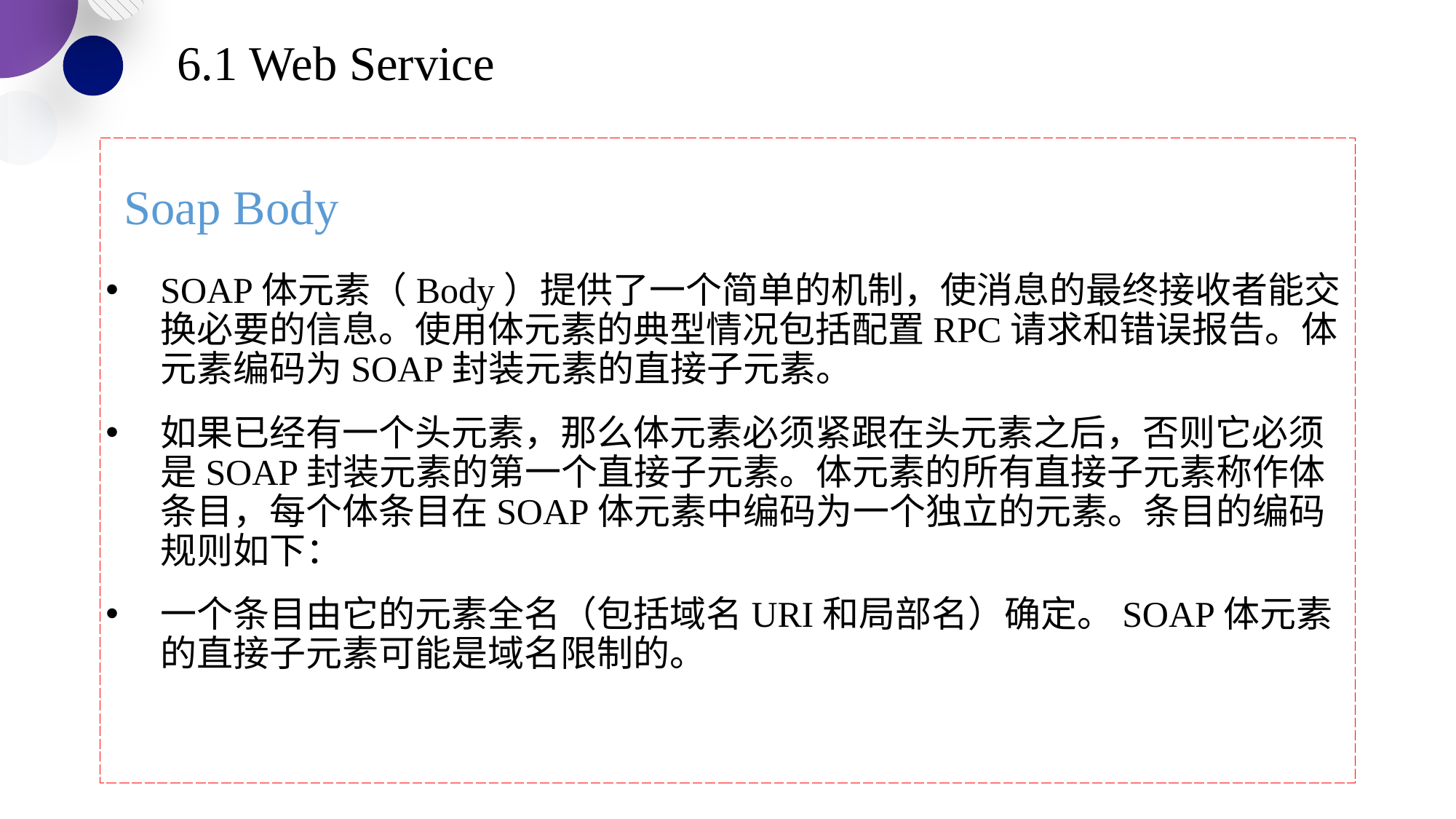

6.1 Web Service

SOAP体元素（Body）提供了一个简单的机制，使消息的最终接收者能交换必要的信息。使用体元素的典型情况包括配置RPC请求和错误报告。体元素编码为SOAP封装元素的直接子元素。
如果已经有一个头元素，那么体元素必须紧跟在头元素之后，否则它必须是SOAP封装元素的第一个直接子元素。体元素的所有直接子元素称作体条目，每个体条目在SOAP体元素中编码为一个独立的元素。条目的编码规则如下：
一个条目由它的元素全名（包括域名URI和局部名）确定。SOAP体元素的直接子元素可能是域名限制的。
# Soap Body